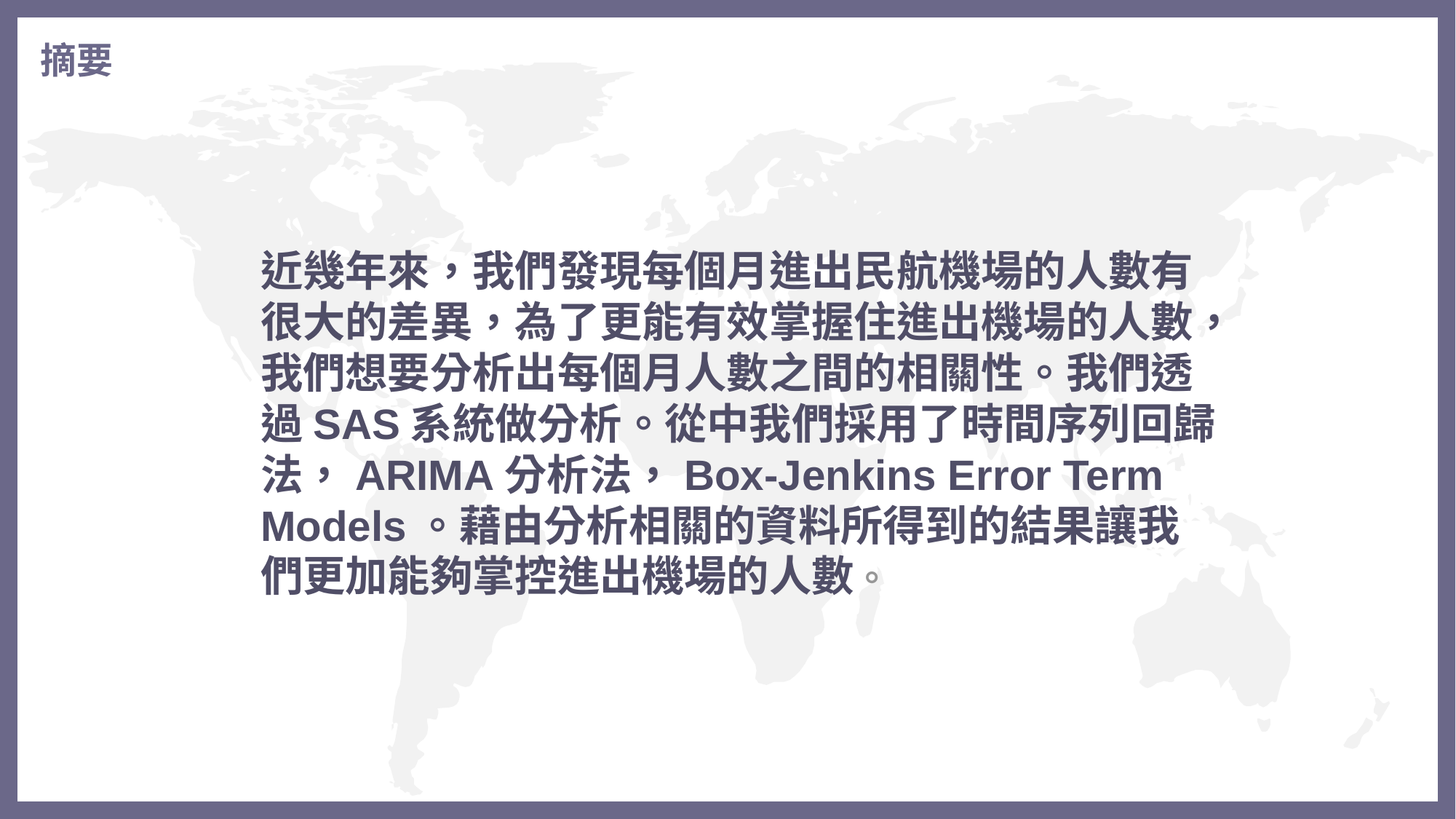

摘要
近幾年來，我們發現每個月進出民航機場的人數有很大的差異，為了更能有效掌握住進出機場的人數，我們想要分析出每個月人數之間的相關性。我們透過SAS系統做分析。從中我們採用了時間序列回歸法，ARIMA分析法，Box-Jenkins Error Term Models。藉由分析相關的資料所得到的結果讓我們更加能夠掌控進出機場的人數。